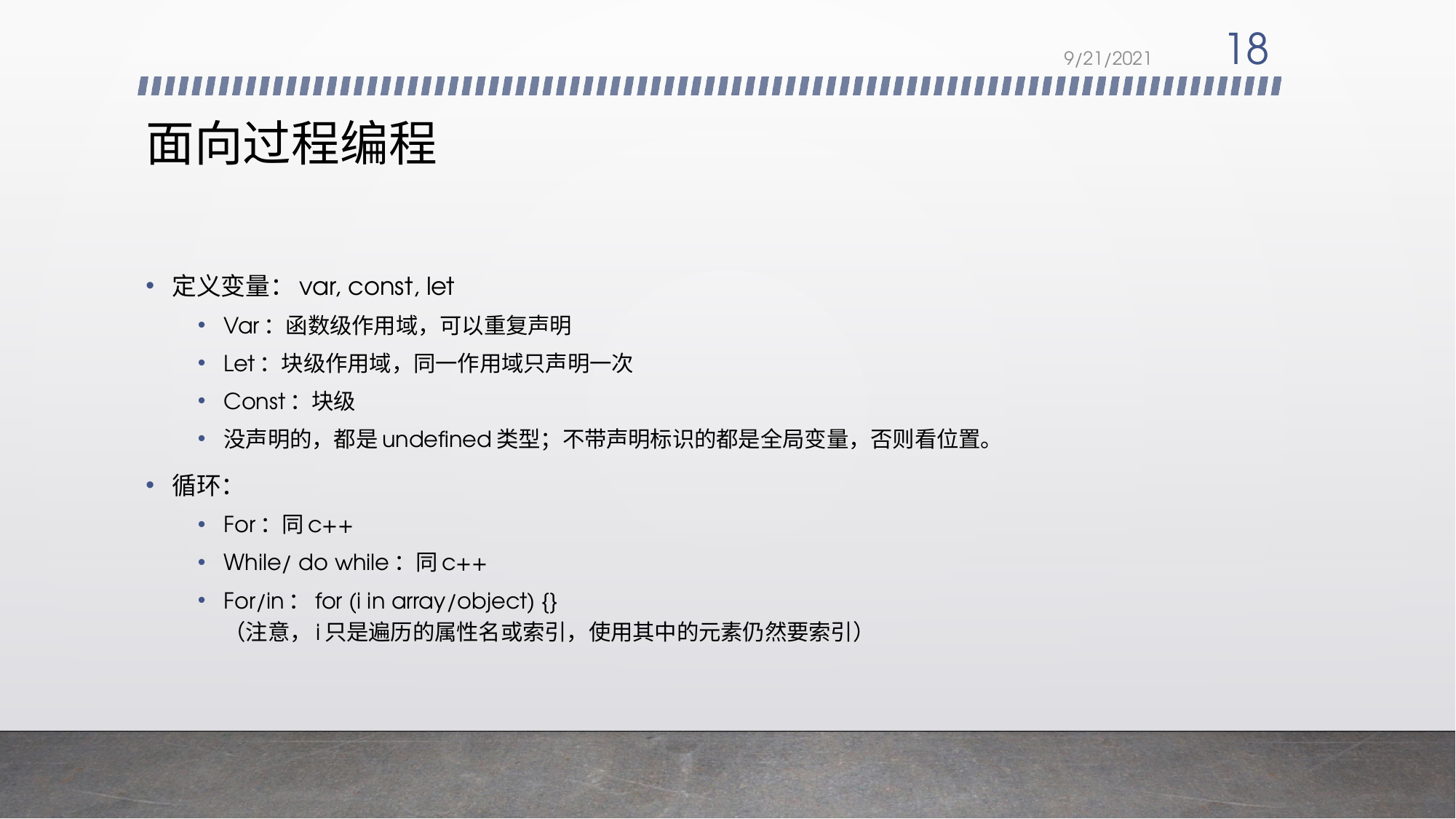

18
9/21/2021
# 面向过程编程
定义变量：var, const, let
Var：函数级作用域，可以重复声明
Let：块级作用域，同一作用域只声明一次
Const：块级
没声明的，都是undefined类型；不带声明标识的都是全局变量，否则看位置。
循环：
For：同c++
While/ do while：同c++
For/in：for (i in array/object) {}
（注意，i只是遍历的属性名或索引，使用其中的元素仍然要索引）